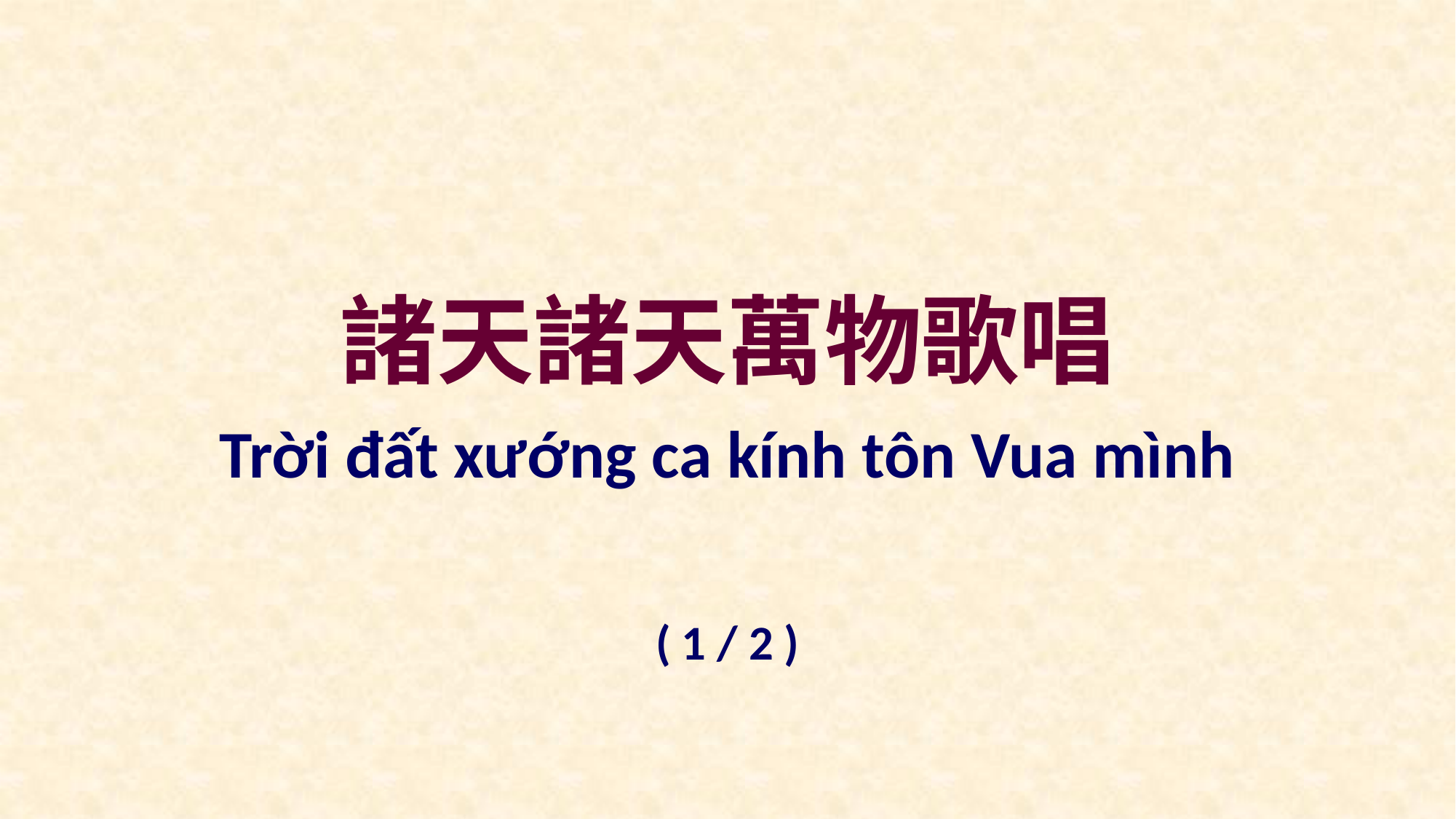

諸天諸天萬物歌唱
Trời đất xướng ca kính tôn Vua mình
( 1 / 2 )